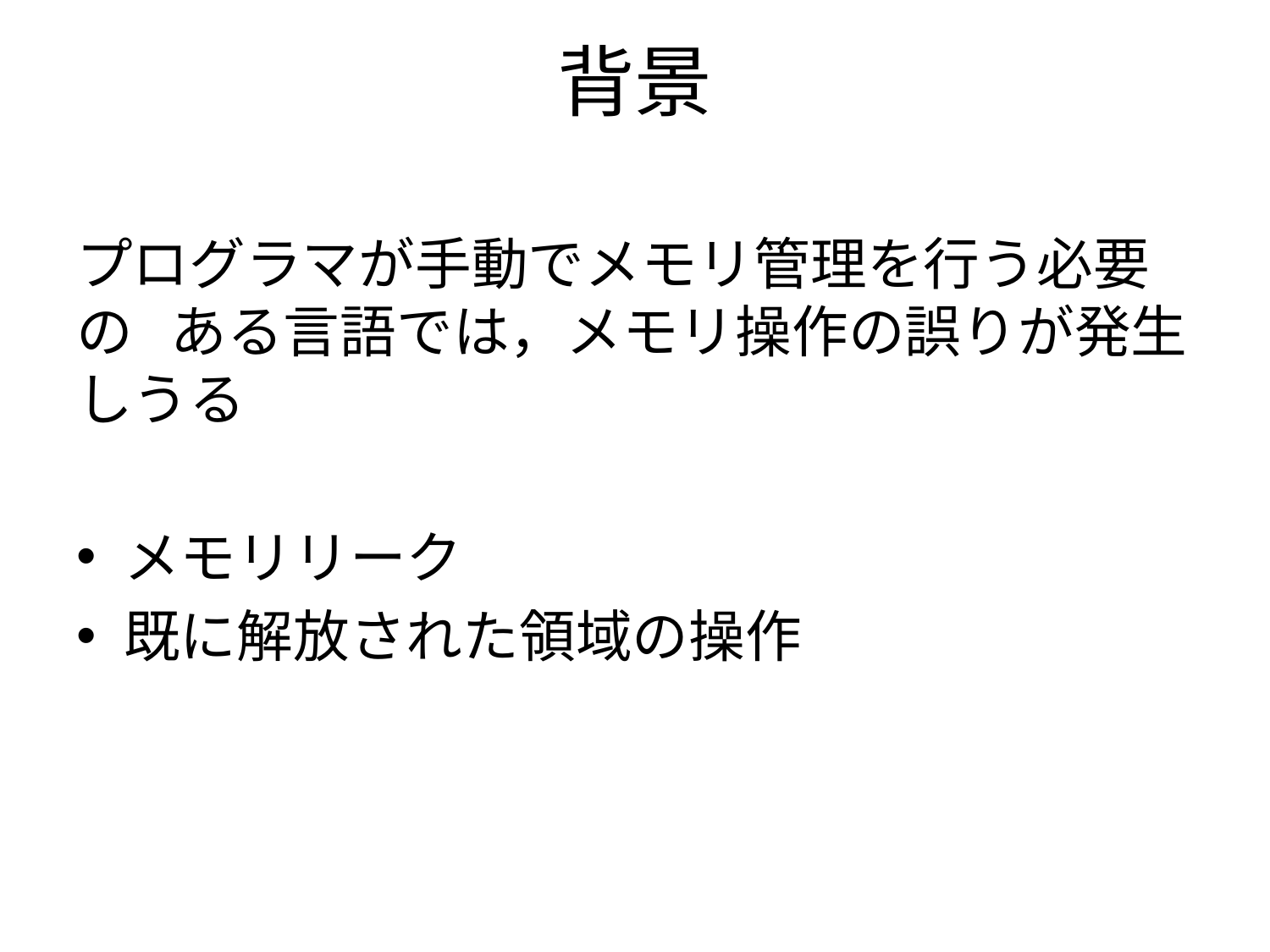

# 背景
プログラマが手動でメモリ管理を行う必要の   ある言語では，メモリ操作の誤りが発生しうる

メモリリーク
既に解放された領域の操作